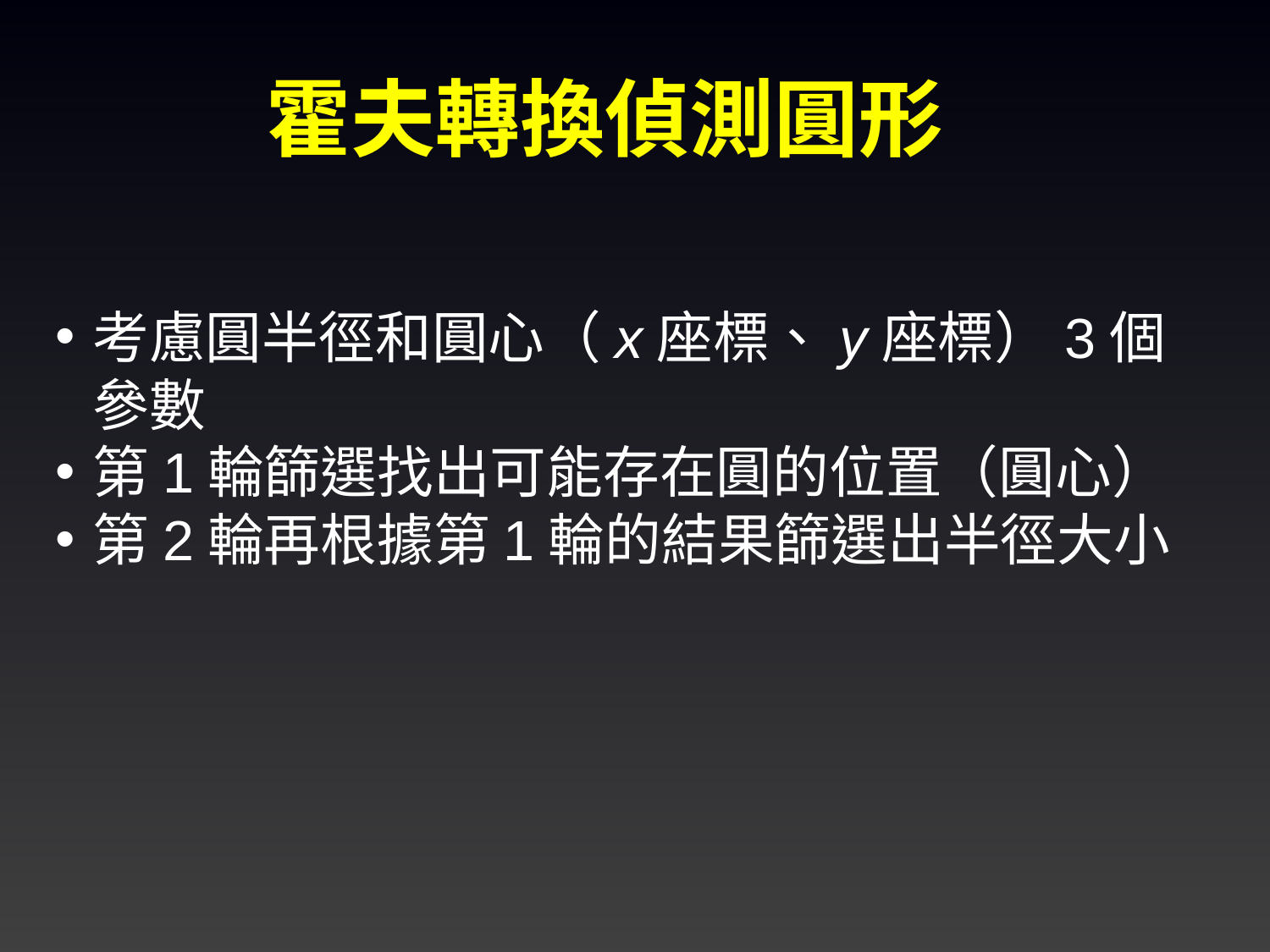

霍夫轉換偵測圓形
考慮圓半徑和圓心（x座標、y座標）3個參數
第1輪篩選找出可能存在圓的位置（圓心）
第2輪再根據第1輪的結果篩選出半徑大小